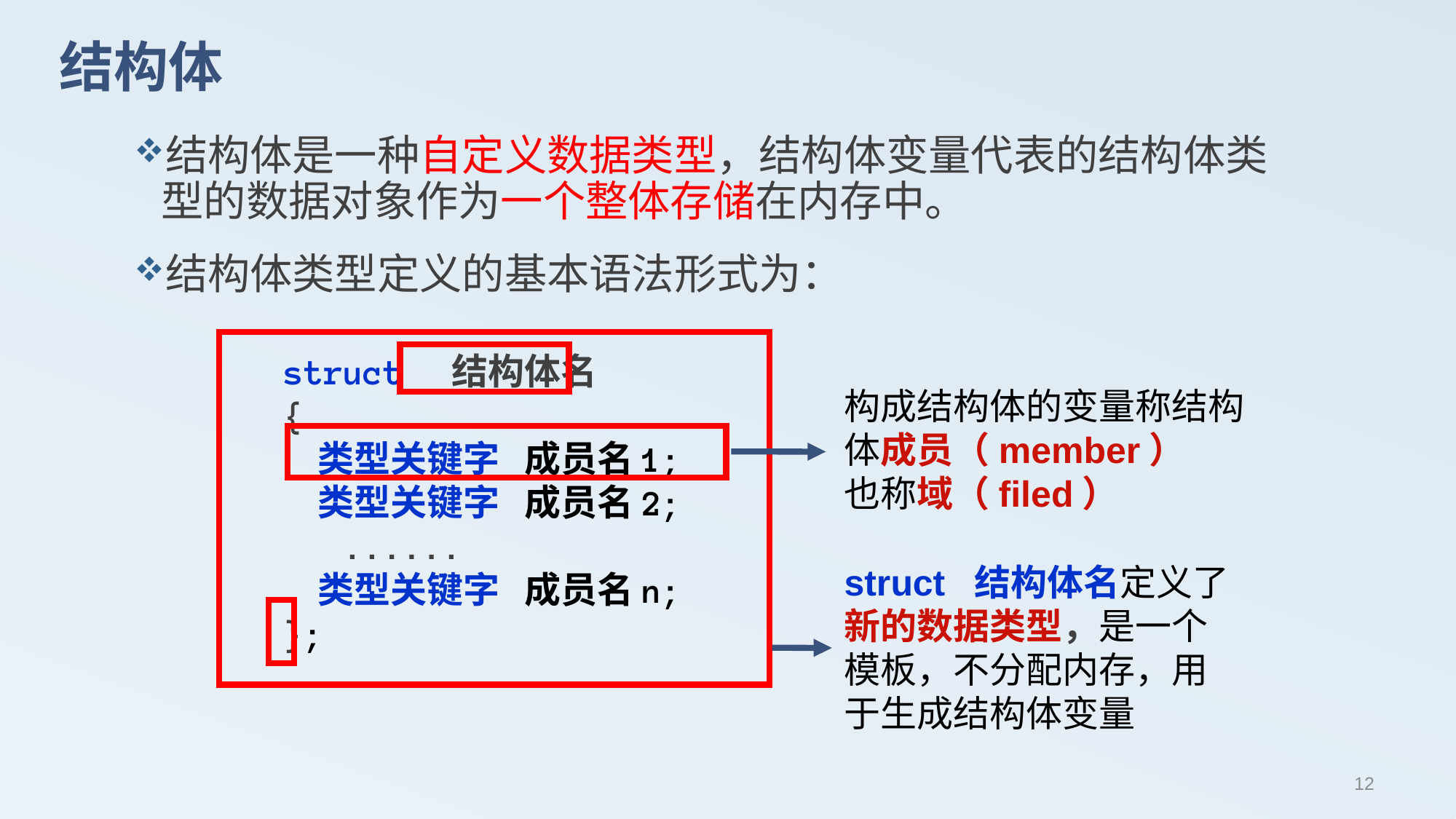

# 结构体
结构体是一种自定义数据类型，结构体变量代表的结构体类型的数据对象作为一个整体存储在内存中。
结构体类型定义的基本语法形式为：

struct  结构体名
{
   类型关键字   成员名1;
   类型关键字   成员名2;
   ......
   类型关键字   成员名n;
};

构成结构体的变量称结构体成员（member）
也称域（filed）

struct  结构体名定义了新的数据类型，是一个模板，不分配内存，用于生成结构体变量